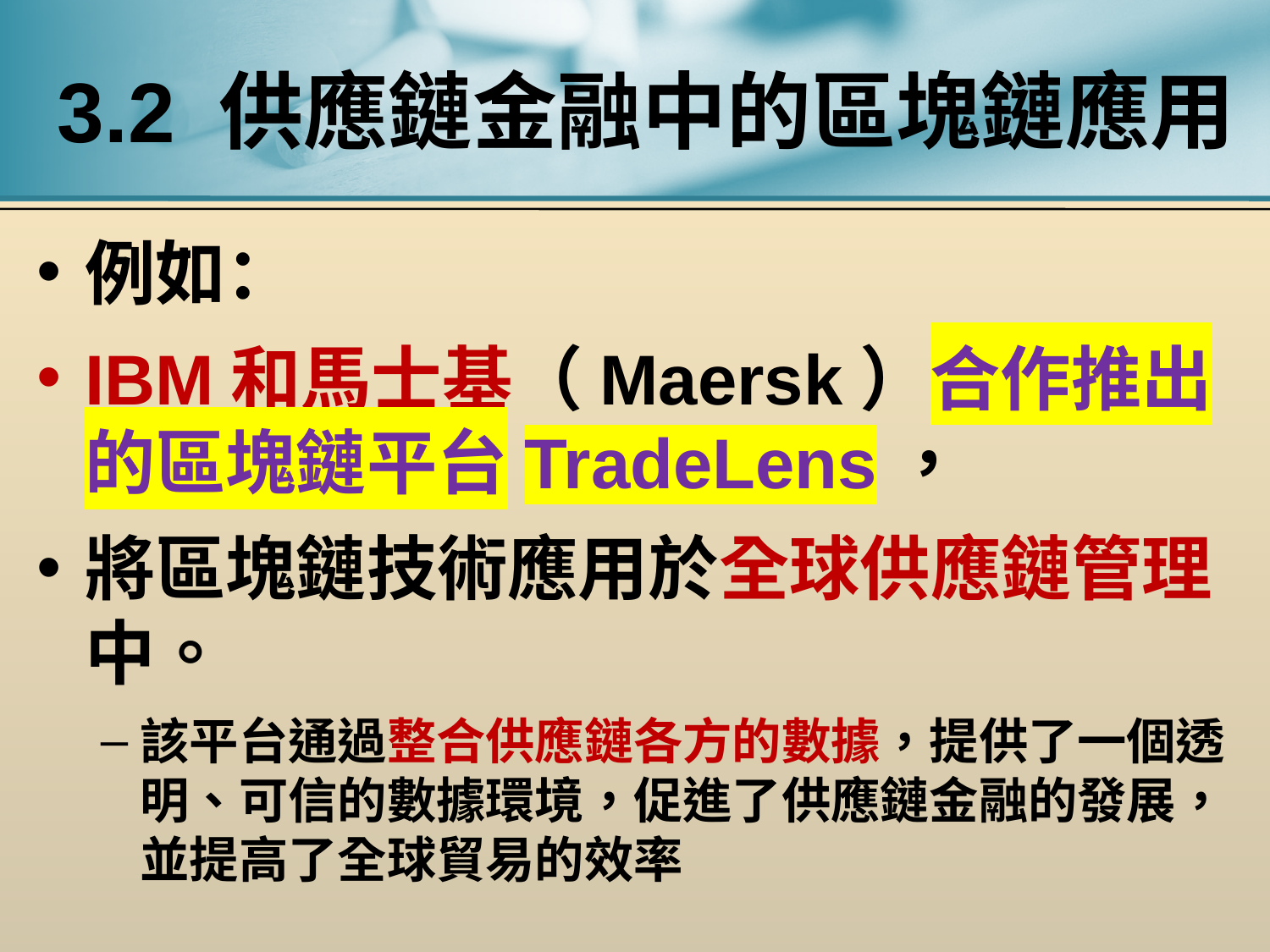

# 3.2 供應鏈金融中的區塊鏈應用
例如：
IBM和馬士基（Maersk）合作推出的區塊鏈平台TradeLens，
將區塊鏈技術應用於全球供應鏈管理中。
該平台通過整合供應鏈各方的數據，提供了一個透明、可信的數據環境，促進了供應鏈金融的發展，並提高了全球貿易的效率